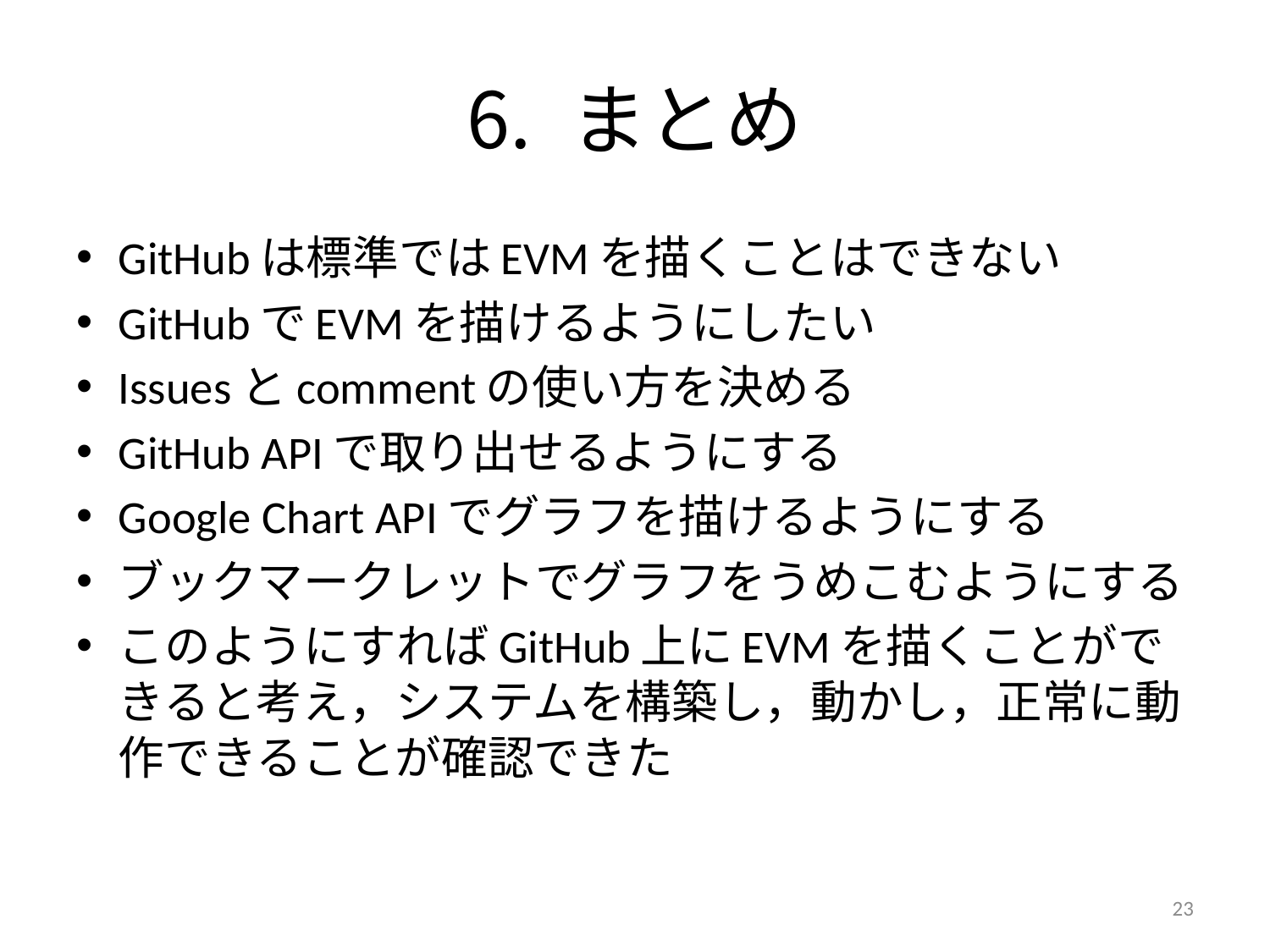

# まとめ
GitHubは標準ではEVMを描くことはできない
GitHubでEVMを描けるようにしたい
Issuesとcommentの使い方を決める
GitHub APIで取り出せるようにする
Google Chart APIでグラフを描けるようにする
ブックマークレットでグラフをうめこむようにする
このようにすればGitHub上にEVMを描くことができると考え，システムを構築し，動かし，正常に動作できることが確認できた

23